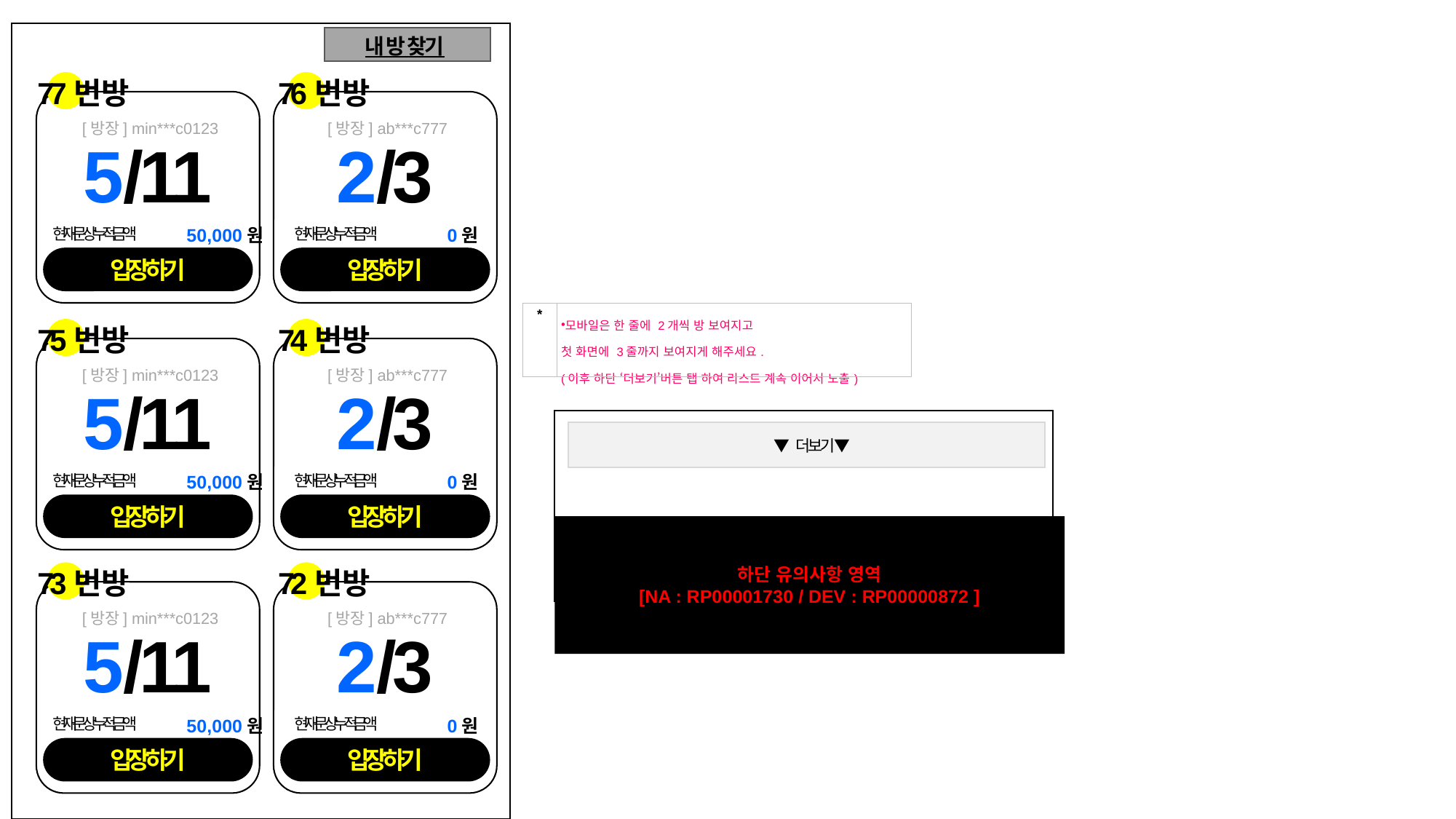

내 방 찾기

77번 방
76번 방

[방장] min***c0123
[방장] ab***c777
5/11
2/3
현재 문상 누적 금액
50,000원
현재 문상 누적 금액
0원

입장하기
입장하기
| \* | 모바일은 한 줄에 2개씩 방 보여지고 첫 화면에 3줄까지 보여지게 해주세요. (이후 하단 ‘더보기’버튼 탭 하여 리스트 계속 이어서 노출) |
| --- | --- |
75번 방
74번 방

[방장] min***c0123
[방장] ab***c777
5/11
2/3

▼ 더보기 ▼
현재 문상 누적 금액
50,000원
현재 문상 누적 금액
0원

입장하기
입장하기
하단 유의사항 영역
[NA : RP00001730 / DEV : RP00000872 ]
73번 방
72번 방

[방장] min***c0123
[방장] ab***c777
5/11
2/3
현재 문상 누적 금액
50,000원
현재 문상 누적 금액
0원

입장하기
입장하기